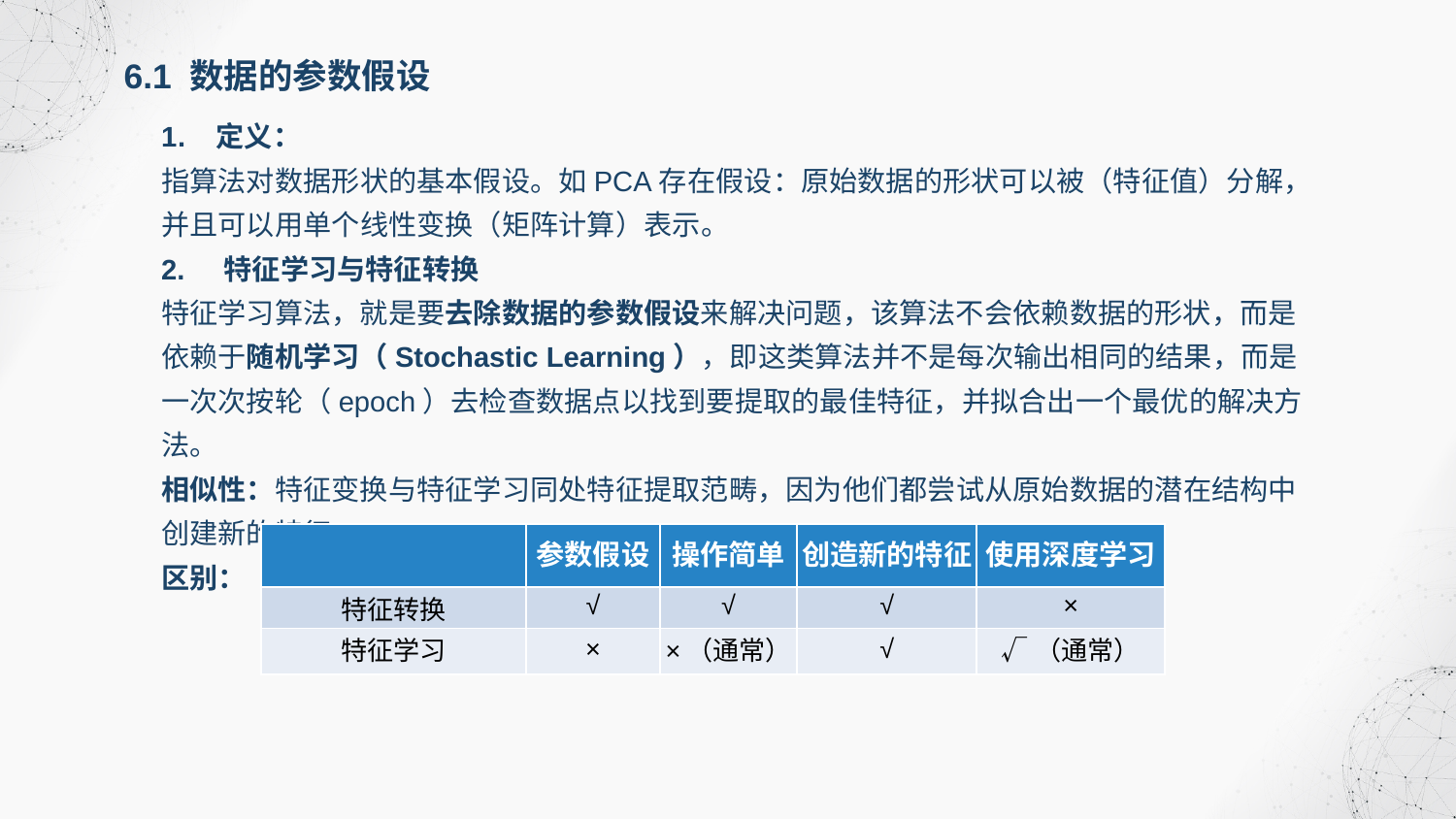

6.1 数据的参数假设
定义：
指算法对数据形状的基本假设。如PCA存在假设：原始数据的形状可以被（特征值）分解，并且可以用单个线性变换（矩阵计算）表示。
2.    特征学习与特征转换
特征学习算法，就是要去除数据的参数假设来解决问题，该算法不会依赖数据的形状，而是依赖于随机学习（Stochastic Learning），即这类算法并不是每次输出相同的结果，而是一次次按轮（epoch）去检查数据点以找到要提取的最佳特征，并拟合出一个最优的解决方法。
相似性：特征变换与特征学习同处特征提取范畴，因为他们都尝试从原始数据的潜在结构中创建新的特征。
区别：

|  | 参数假设 | 操作简单 | 创造新的特征 | 使用深度学习 |
| --- | --- | --- | --- | --- |
| 特征转换 | √ | √ | √ | × |
| 特征学习 | × | ×（通常） | √ | √（通常） |